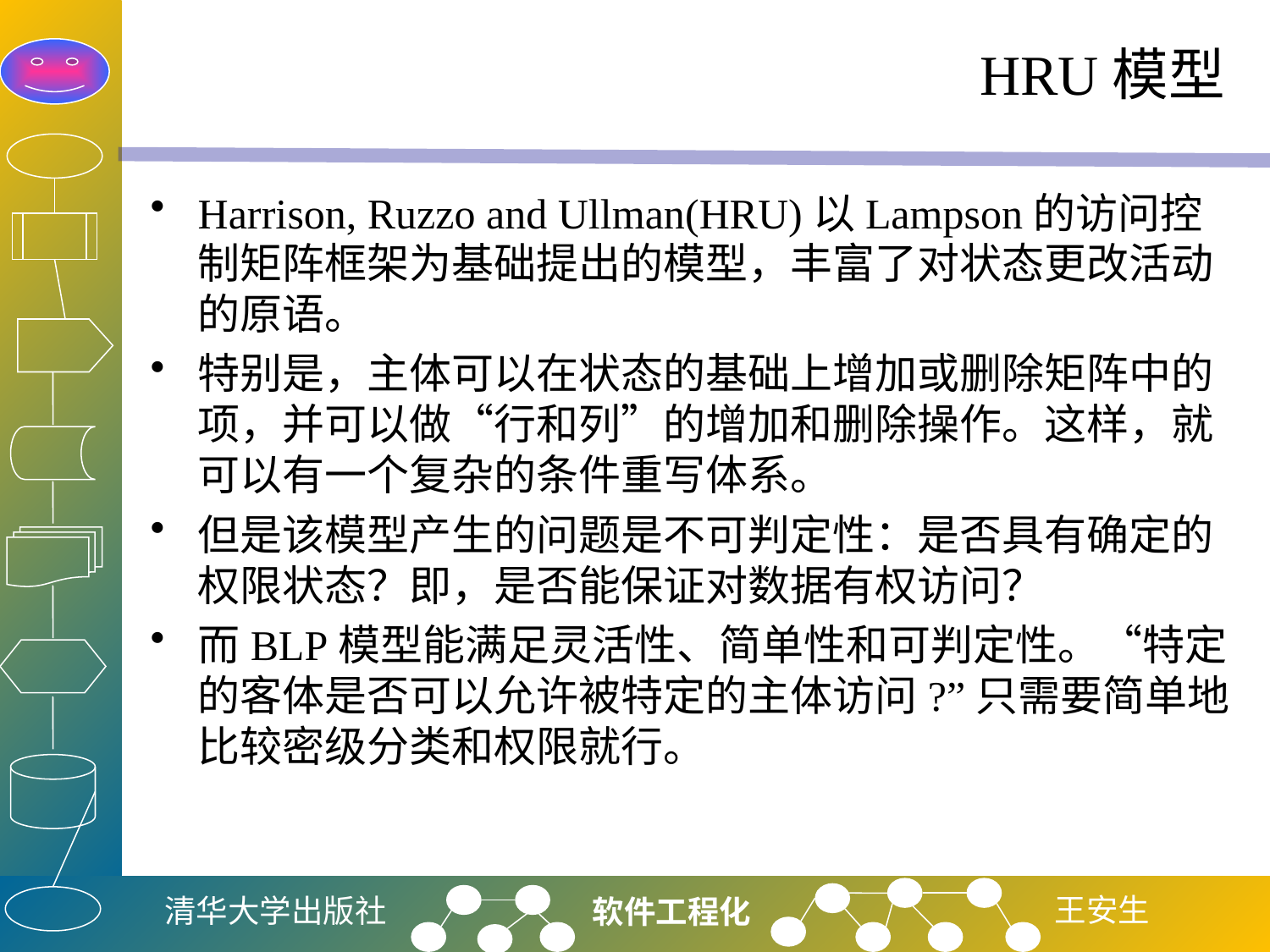

# HRU模型
Harrison, Ruzzo and Ullman(HRU)以Lampson的访问控制矩阵框架为基础提出的模型，丰富了对状态更改活动的原语。
特别是，主体可以在状态的基础上增加或删除矩阵中的项，并可以做“行和列”的增加和删除操作。这样，就可以有一个复杂的条件重写体系。
但是该模型产生的问题是不可判定性：是否具有确定的权限状态？即，是否能保证对数据有权访问？
而BLP模型能满足灵活性、简单性和可判定性。“特定的客体是否可以允许被特定的主体访问?”只需要简单地比较密级分类和权限就行。